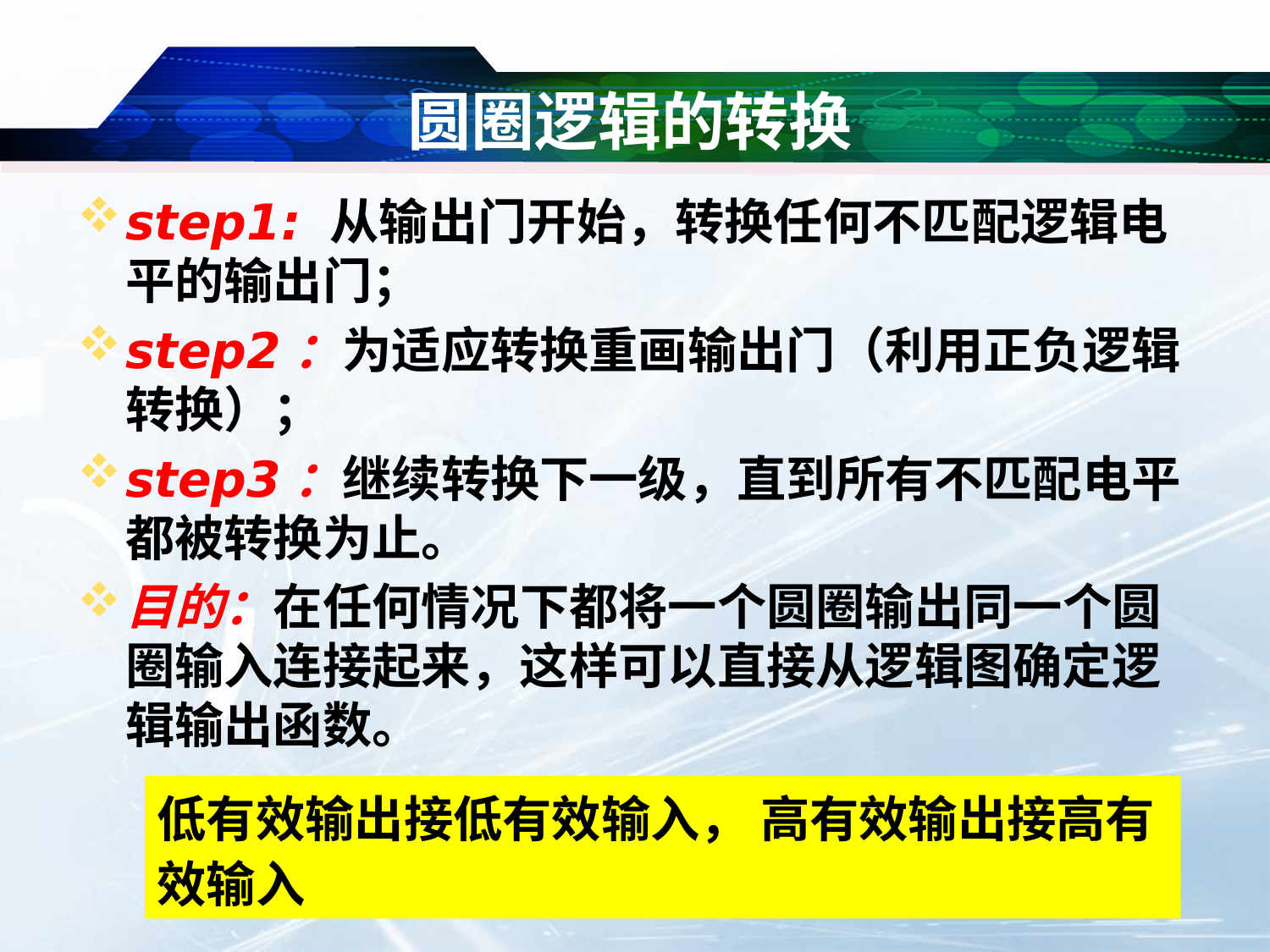

# 圆圈逻辑的转换
step1: 从输出门开始，转换任何不匹配逻辑电平的输出门；
step2：为适应转换重画输出门（利用正负逻辑转换）；
step3：继续转换下一级，直到所有不匹配电平都被转换为止。
目的：在任何情况下都将一个圆圈输出同一个圆圈输入连接起来，这样可以直接从逻辑图确定逻辑输出函数。
低有效输出接低有效输入， 高有效输出接高有效输入